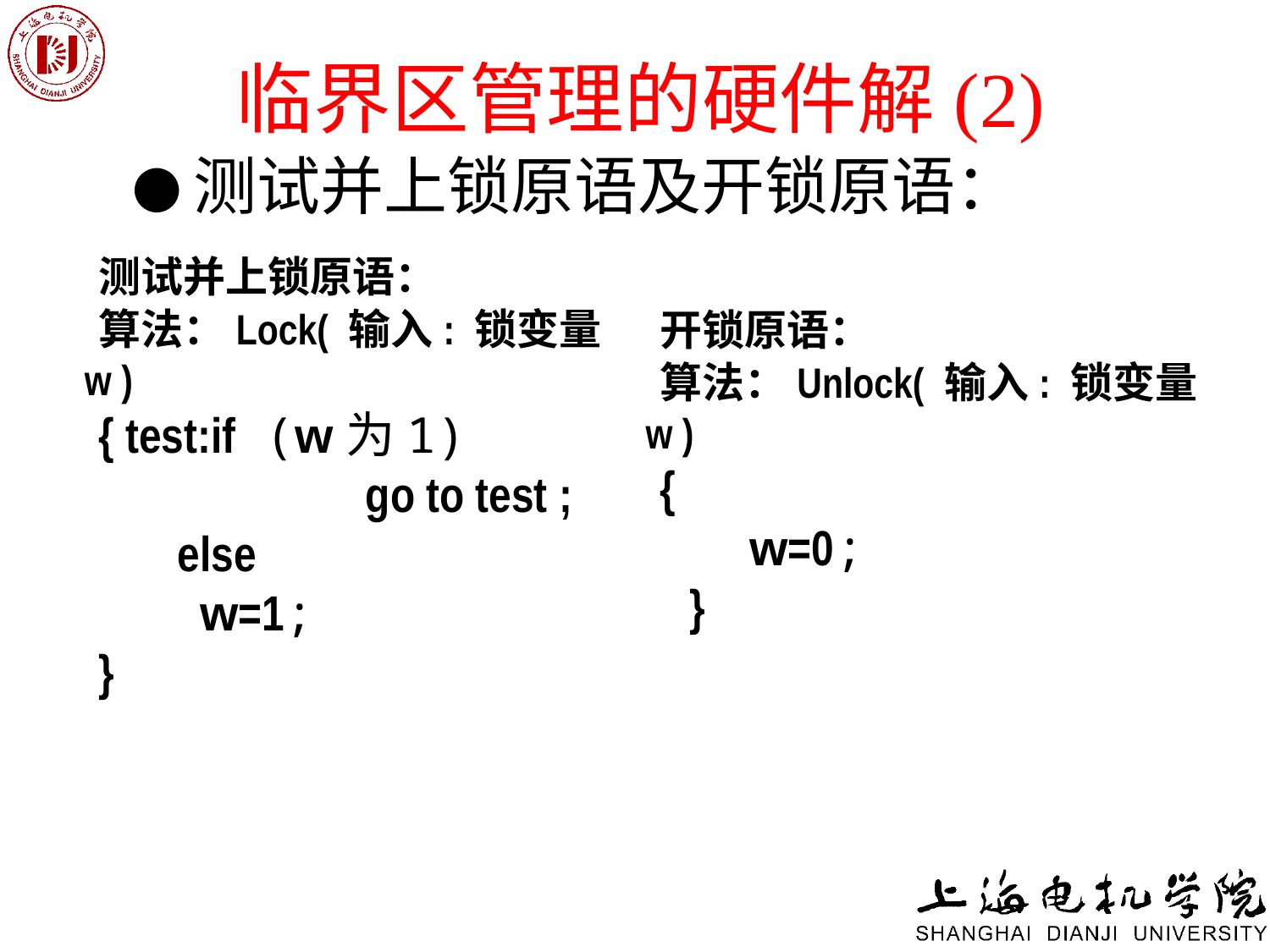

# 临界区管理的硬件解(2)
  ●测试并上锁原语及开锁原语：
测试并上锁原语：
算法：Lock( 输入: 锁变量w )
{ test:if (w为1)
         go to test ;
       else
         w=1;
}
开锁原语：
算法：Unlock( 输入: 锁变量w )
{
        w=0;
 }